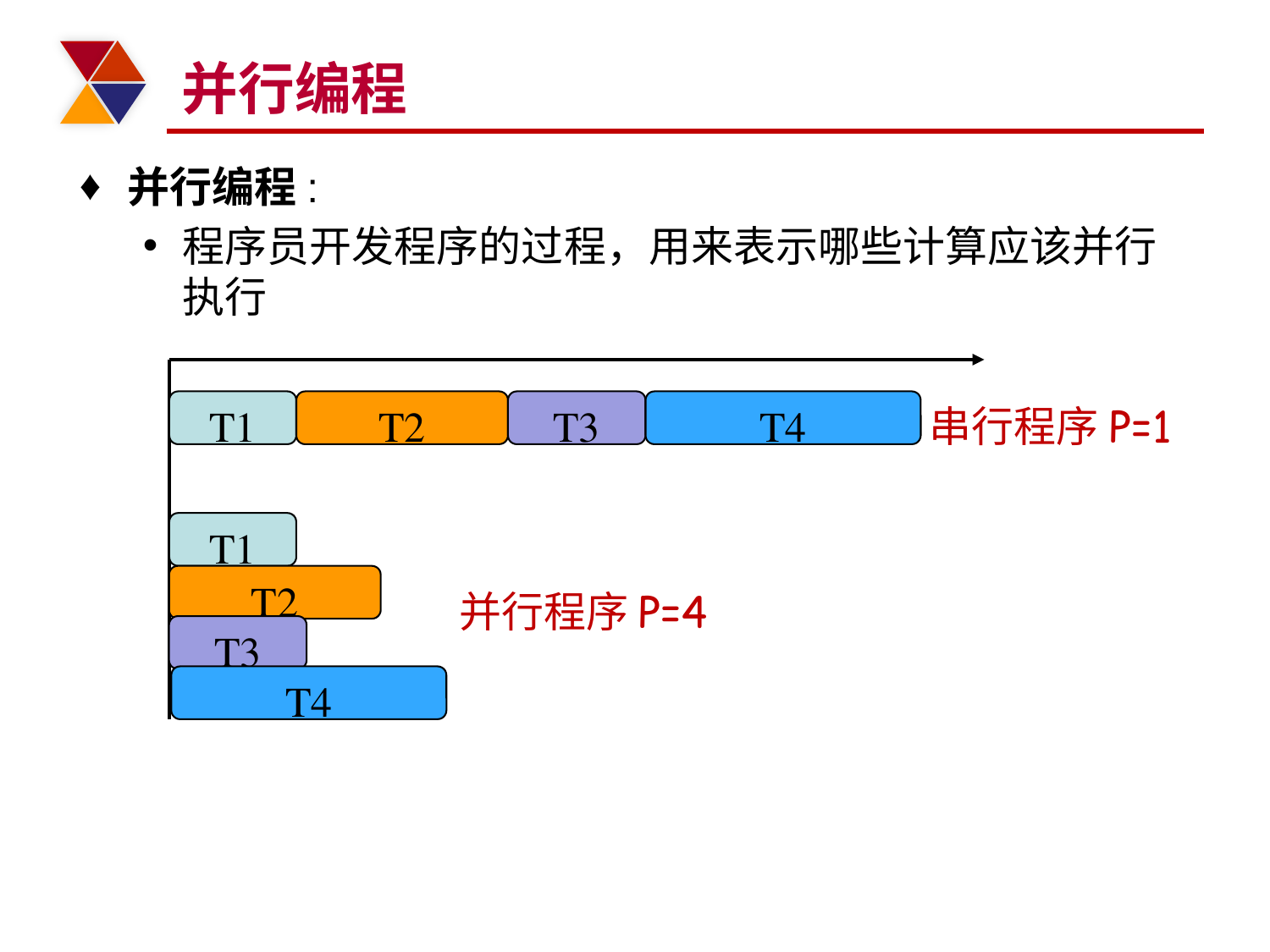

# 并行编程
并行编程:
程序员开发程序的过程，用来表示哪些计算应该并行执行
T1
T2
T3
T4
串行程序P=1
T1
T2
并行程序P=4
T3
T4